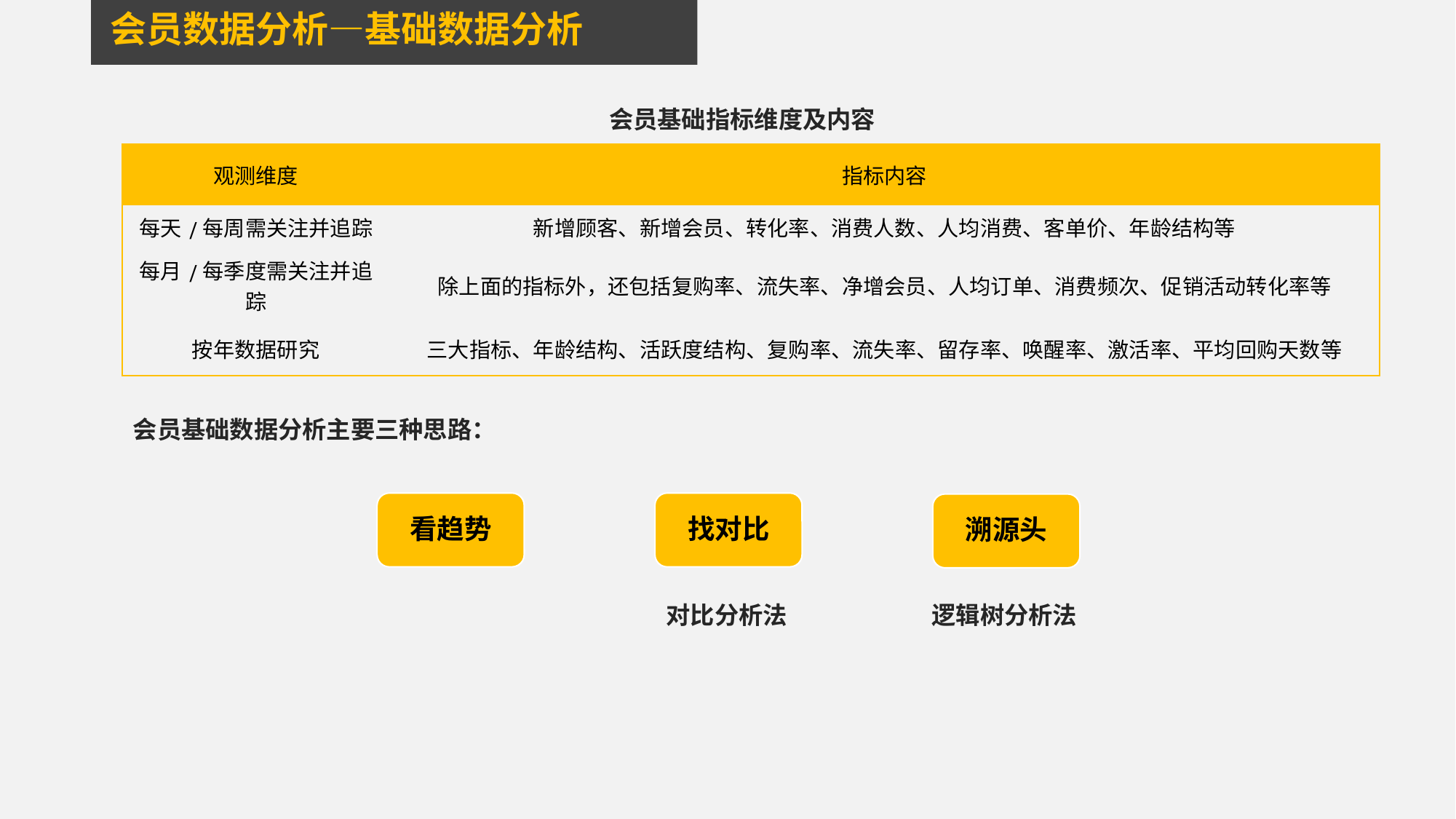

会员数据分析—基础数据分析
会员基础指标维度及内容
| 观测维度 | 指标内容 |
| --- | --- |
| 每天/每周需关注并追踪 | 新增顾客、新增会员、转化率、消费人数、人均消费、客单价、年龄结构等 |
| 每月/每季度需关注并追踪 | 除上面的指标外，还包括复购率、流失率、净增会员、人均订单、消费频次、促销活动转化率等 |
| 按年数据研究 | 三大指标、年龄结构、活跃度结构、复购率、流失率、留存率、唤醒率、激活率、平均回购天数等 |
会员基础数据分析主要三种思路：

看趋势

找对比

溯源头
对比分析法
逻辑树分析法